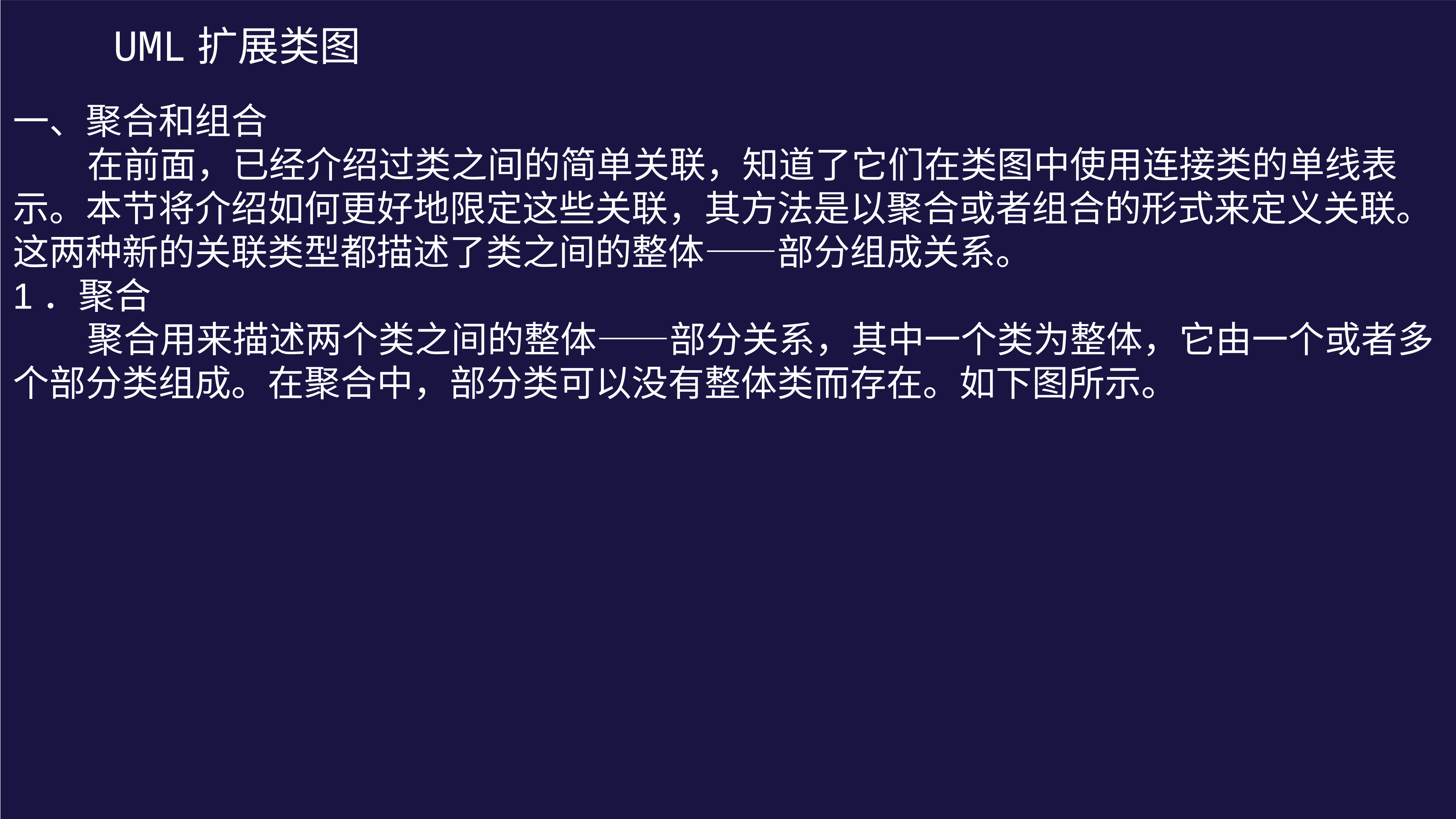

UML扩展类图
一、聚合和组合
        在前面，已经介绍过类之间的简单关联，知道了它们在类图中使用连接类的单线表示。本节将介绍如何更好地限定这些关联，其方法是以聚合或者组合的形式来定义关联。这两种新的关联类型都描述了类之间的整体——部分组成关系。
1．聚合
        聚合用来描述两个类之间的整体——部分关系，其中一个类为整体，它由一个或者多个部分类组成。在聚合中，部分类可以没有整体类而存在。如下图所示。